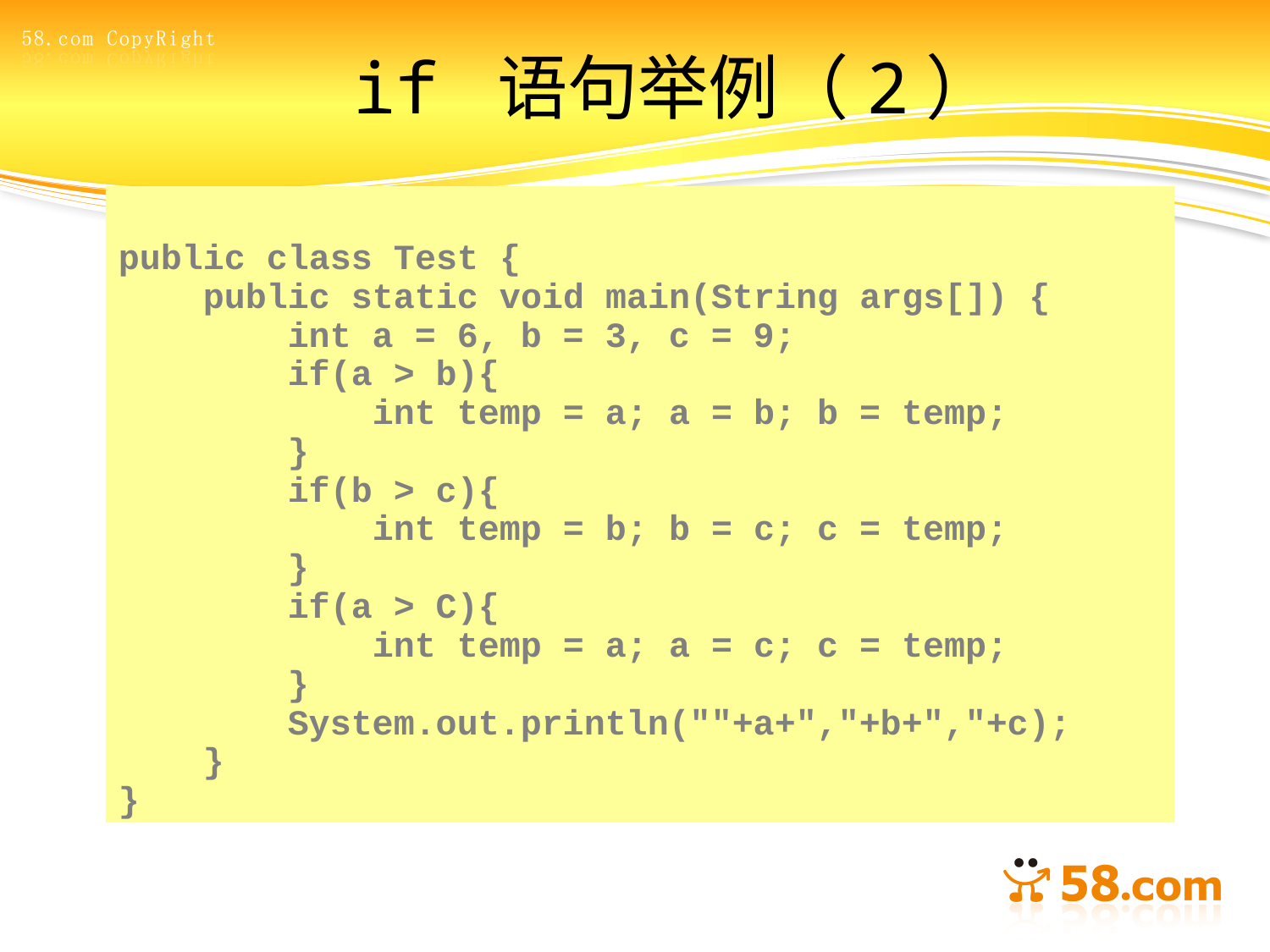

# if 语句举例（2）

public class Test {
    public static void main(String args[]) {
        int a = 6, b = 3, c = 9;
        if(a > b){
            int temp = a; a = b; b = temp;
        }
        if(b > c){
            int temp = b; b = c; c = temp;
        }
        if(a > C){
            int temp = a; a = c; c = temp;
        }
        System.out.println(""+a+","+b+","+c);
    }
}